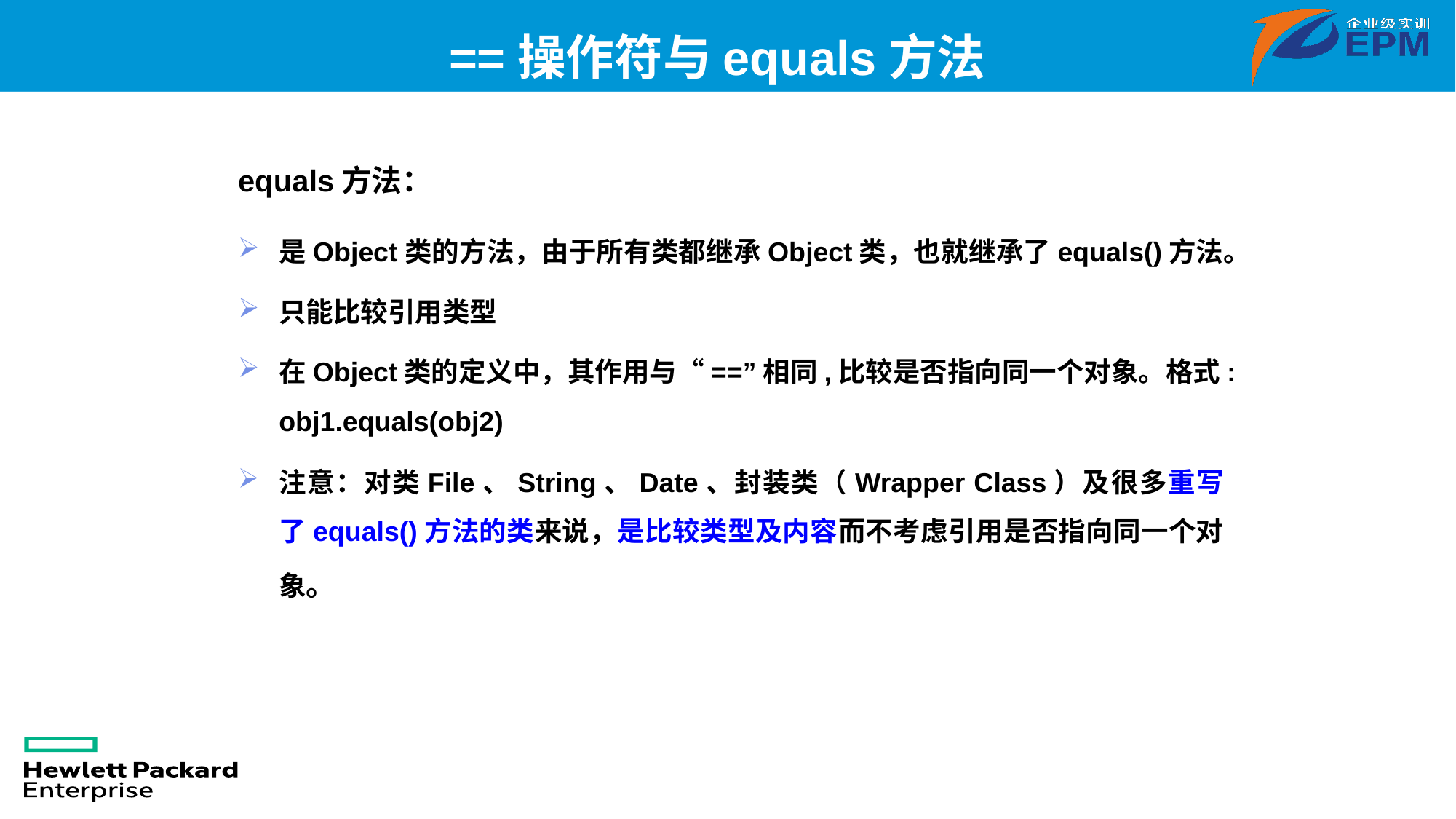

# ==操作符与equals方法
equals方法：

是Object类的方法，由于所有类都继承Object类，也就继承了equals()方法。
只能比较引用类型
在Object类的定义中，其作用与“==”相同,比较是否指向同一个对象。格式:obj1.equals(obj2)
注意：对类File、String、Date、封装类（Wrapper Class）及很多重写了equals()方法的类来说，是比较类型及内容而不考虑引用是否指向同一个对象。